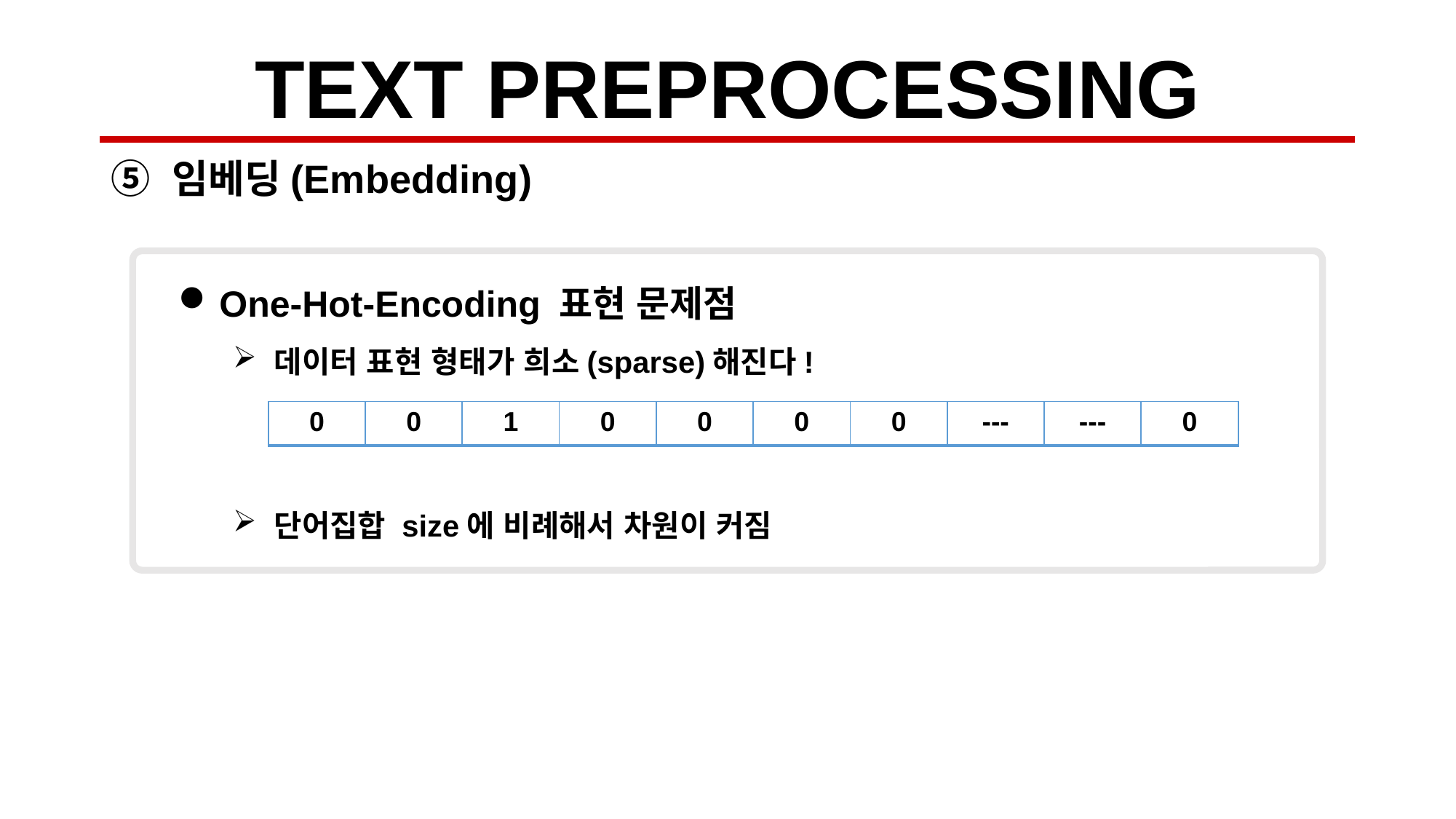

# TEXT PREPROCESSING
임베딩(Embedding)
One-Hot-Encoding 표현 문제점
데이터 표현 형태가 희소(sparse)해진다!

단어집합 size에 비례해서 차원이 커짐

| 0 | 0 | 1 | 0 | 0 | 0 | 0 | --- | --- | 0 |
| --- | --- | --- | --- | --- | --- | --- | --- | --- | --- |